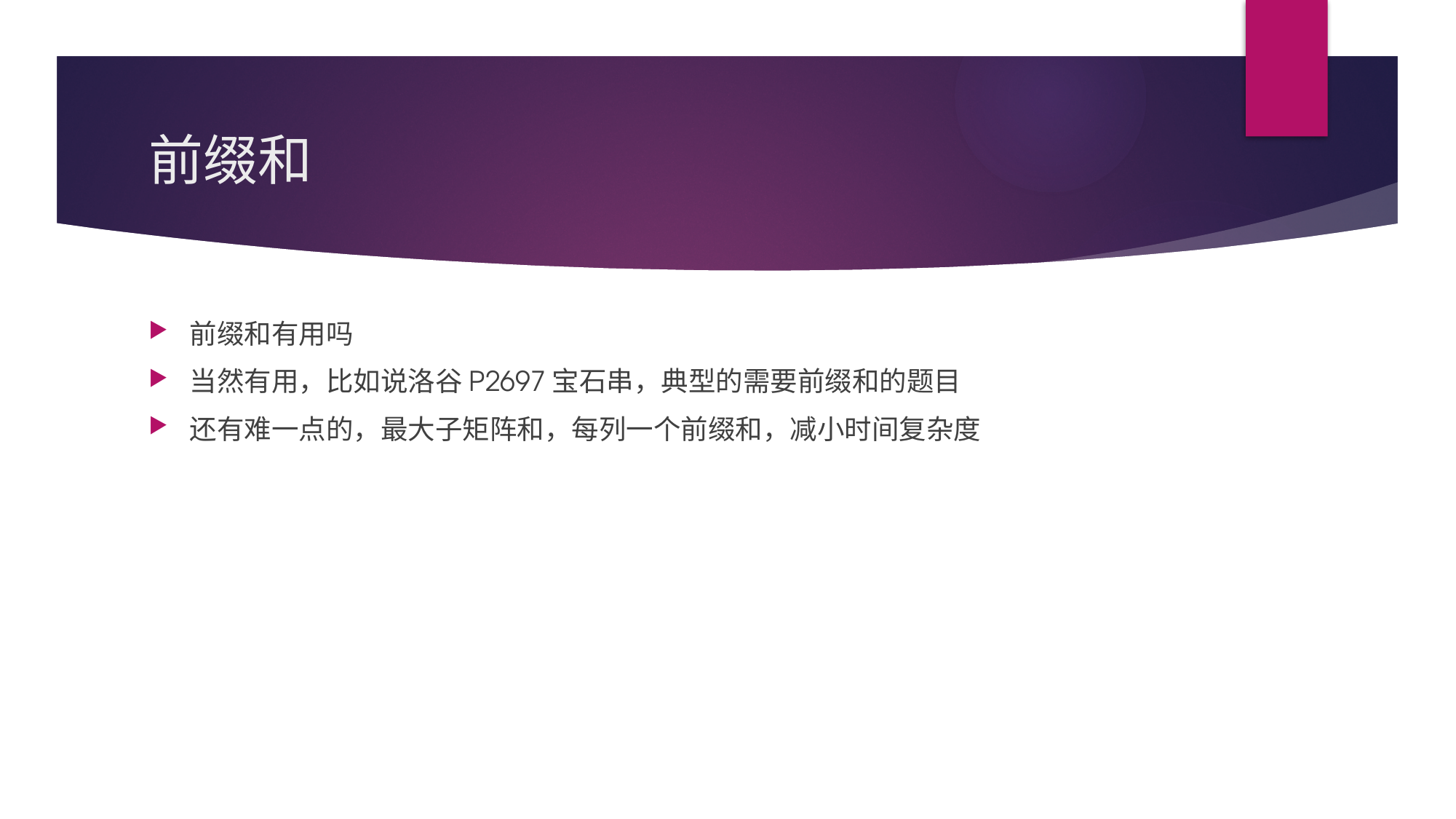

# 前缀和
前缀和有用吗
当然有用，比如说洛谷P2697宝石串，典型的需要前缀和的题目
还有难一点的，最大子矩阵和，每列一个前缀和，减小时间复杂度